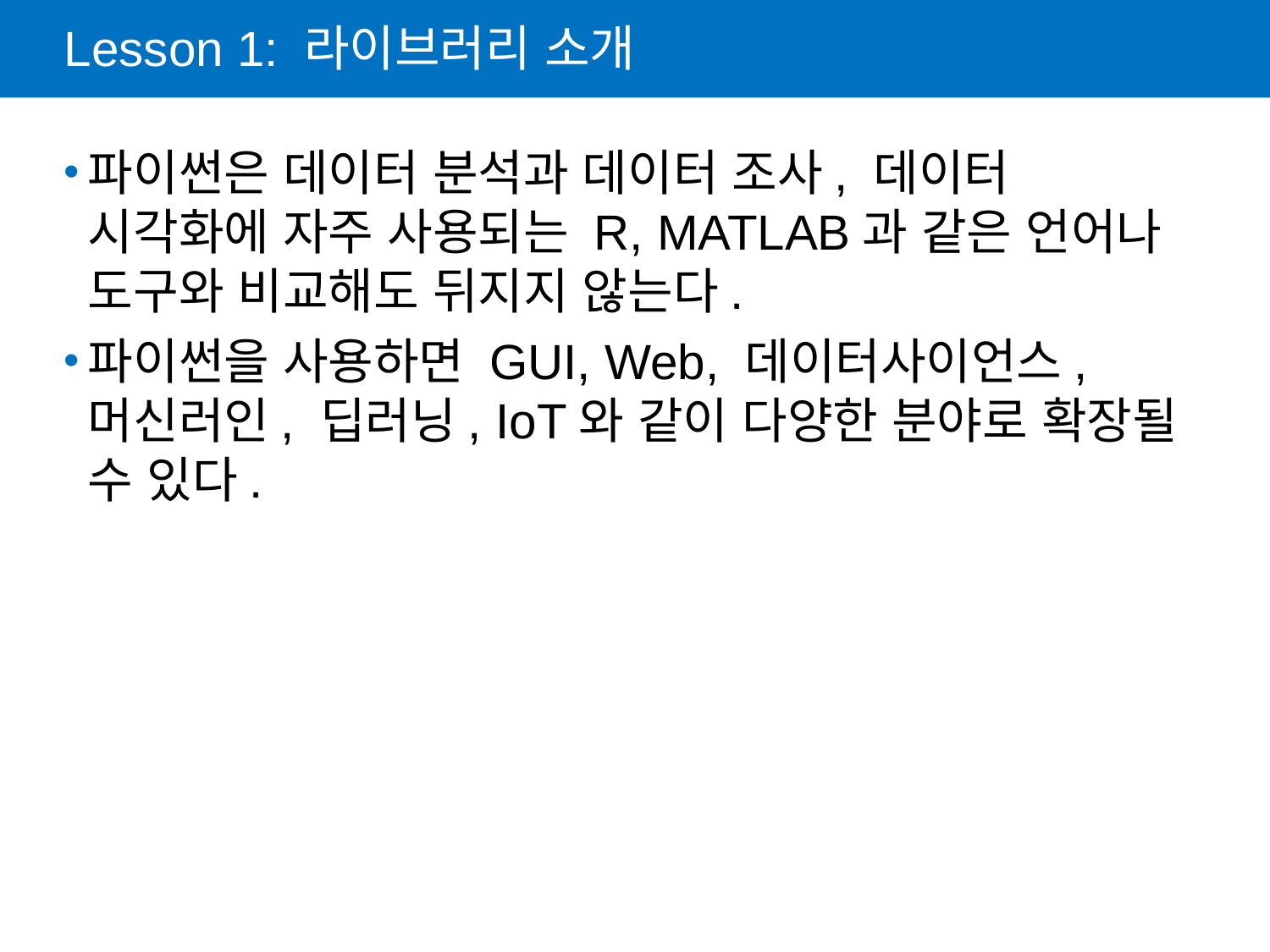

# Lesson 1: 라이브러리 소개
파이썬은 데이터 분석과 데이터 조사, 데이터 시각화에 자주 사용되는 R, MATLAB과 같은 언어나 도구와 비교해도 뒤지지 않는다.
파이썬을 사용하면 GUI, Web, 데이터사이언스, 머신러인, 딥러닝, IoT와 같이 다양한 분야로 확장될 수 있다.